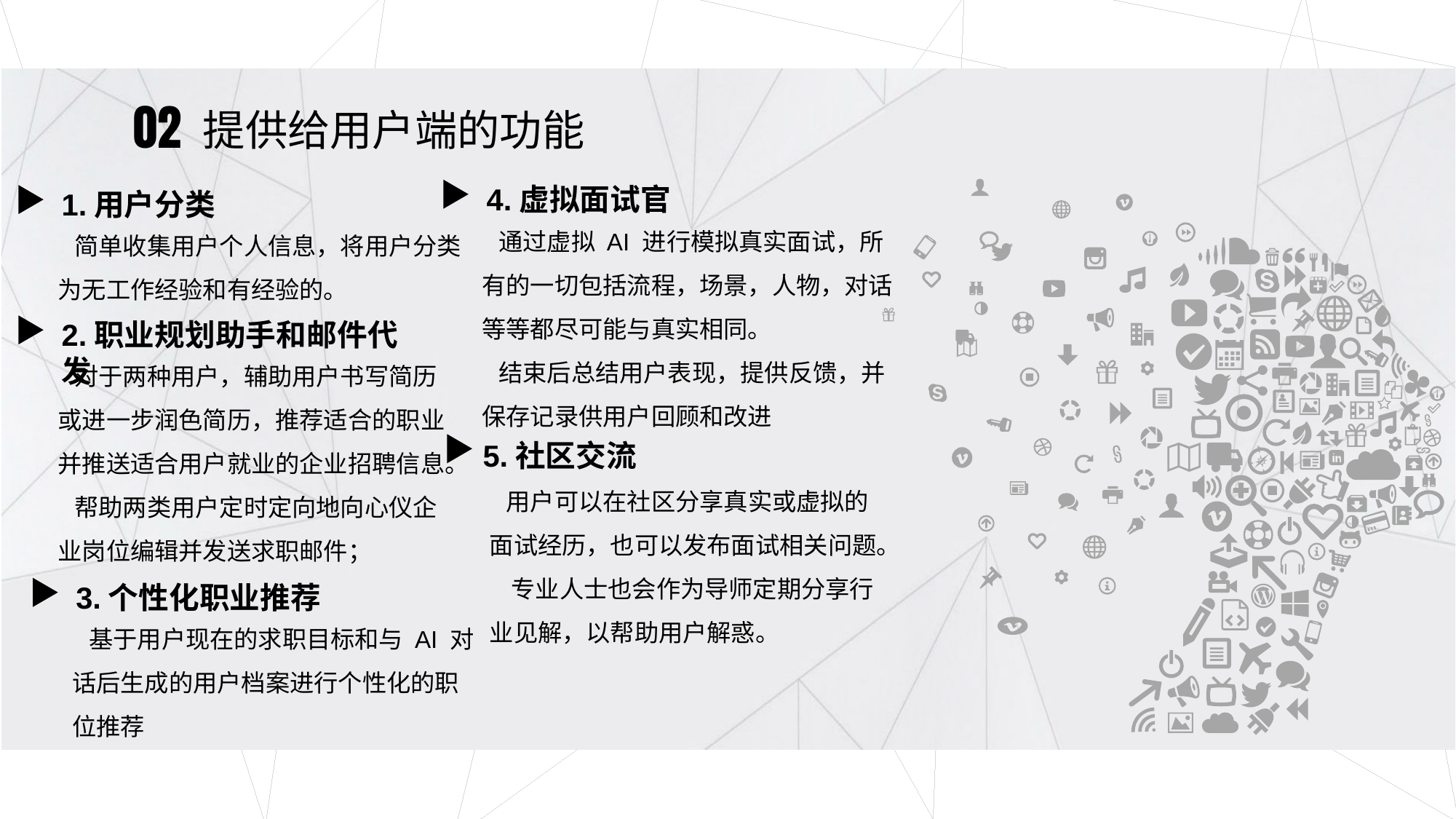

02
提供给用户端的功能

4.虚拟面试官

1.用户分类

  通过虚拟 AI 进行模拟真实面试，所有的一切包括流程，场景，人物，对话等等都尽可能与真实相同。
  结束后总结用户表现，提供反馈，并保存记录供用户回顾和改进
  简单收集用户个人信息，将用户分类为无工作经验和有经验的。

2.职业规划助手和邮件代发

  对于两种用户，辅助用户书写简历或进一步润色简历，推荐适合的职业并推送适合用户就业的企业招聘信息。
  帮助两类⽤户定时定向地向心仪企业岗位编辑并发送求职邮件；

5.社区交流

  用户可以在社区分享真实或虚拟的面试经历，也可以发布面试相关问题。    专业人士也会作为导师定期分享行业见解，以帮助用户解惑。

3.个性化职业推荐

  基于用户现在的求职目标和与 AI 对话后生成的用户档案进行个性化的职位推荐